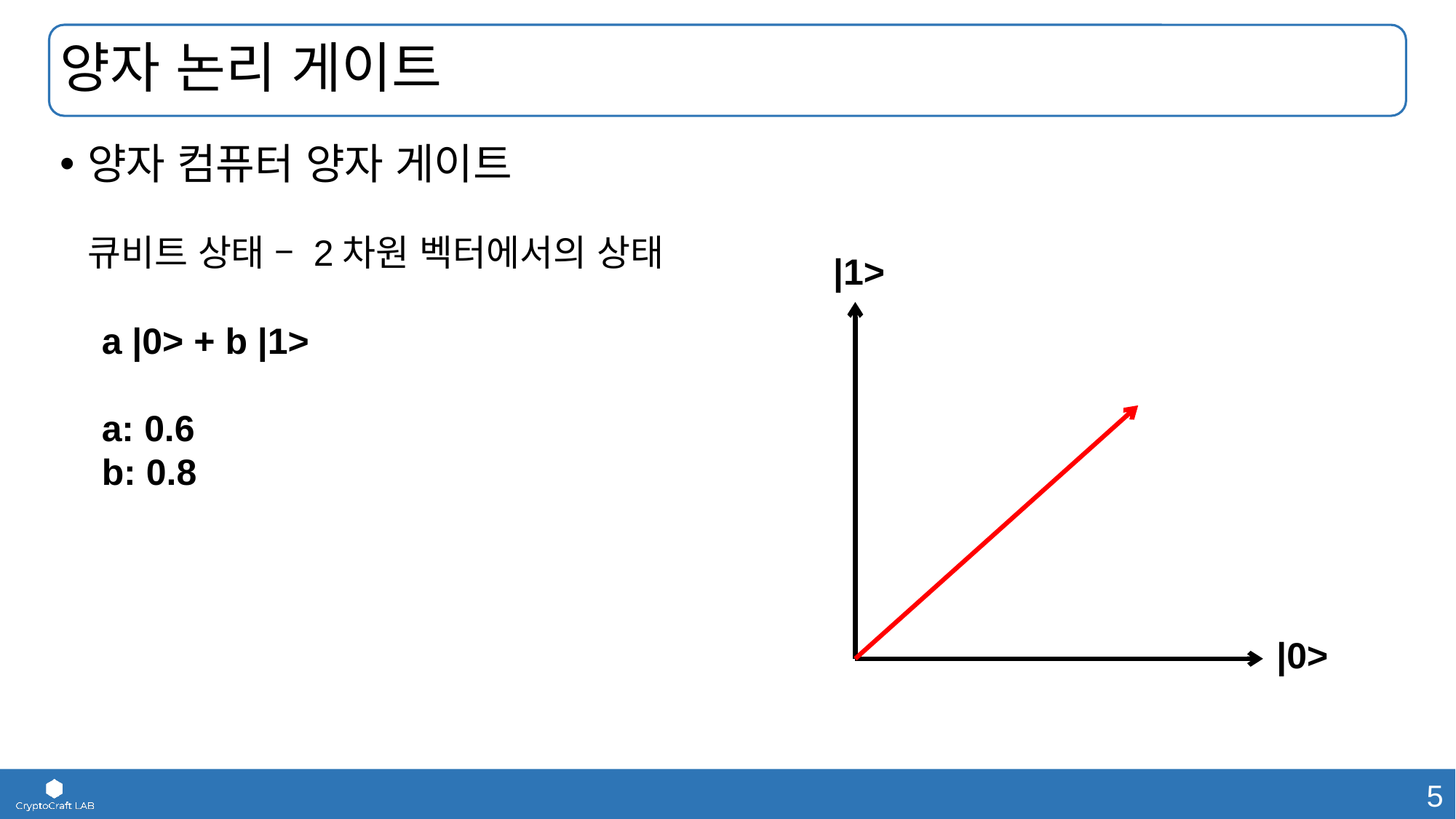

# 양자 논리 게이트
양자 컴퓨터 양자 게이트
큐비트 상태 – 2차원 벡터에서의 상태
|1>
|0>
a |0> + b |1>

a: 0.6
b: 0.8